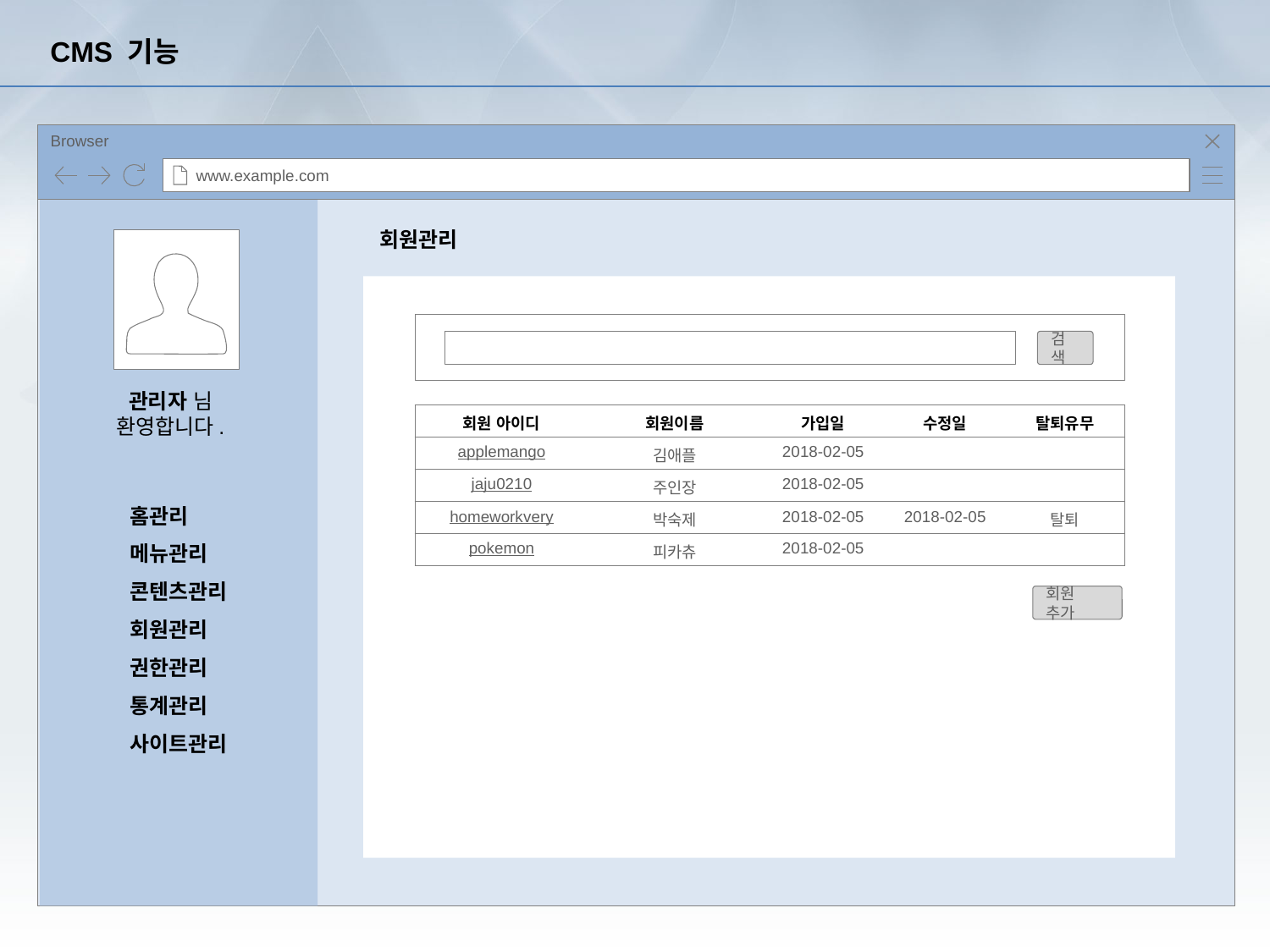

# CMS 기능

회원관리

검색

관리자 님
환영합니다.
| 회원 아이디 | 회원이름 | 가입일 | 수정일 | 탈퇴유무 |
| --- | --- | --- | --- | --- |
| applemango | 김애플 | 2018-02-05 |  |  |
| jaju0210 | 주인장 | 2018-02-05 |  |  |
| homeworkvery | 박숙제 | 2018-02-05 | 2018-02-05 | 탈퇴 |
| pokemon | 피카츄 | 2018-02-05 |  |  |
홈관리
메뉴관리
콘텐츠관리
회원관리
권한관리
통계관리
사이트관리
회원 추가